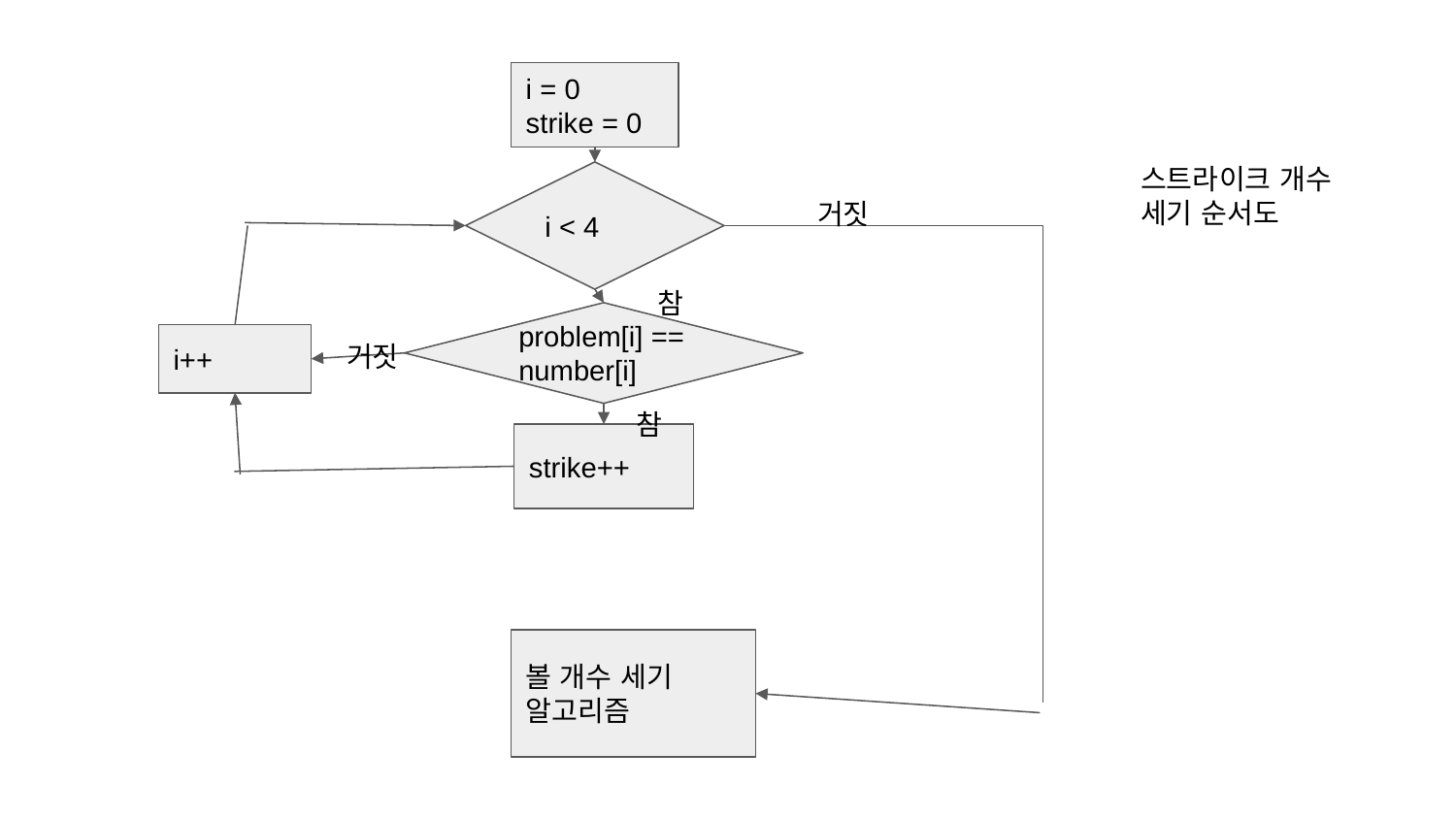

i = 0
strike = 0
스트라이크 개수 세기 순서도
i < 4
거짓
참
problem[i] == number[i]
거짓
i++
참
strike++
볼 개수 세기 알고리즘